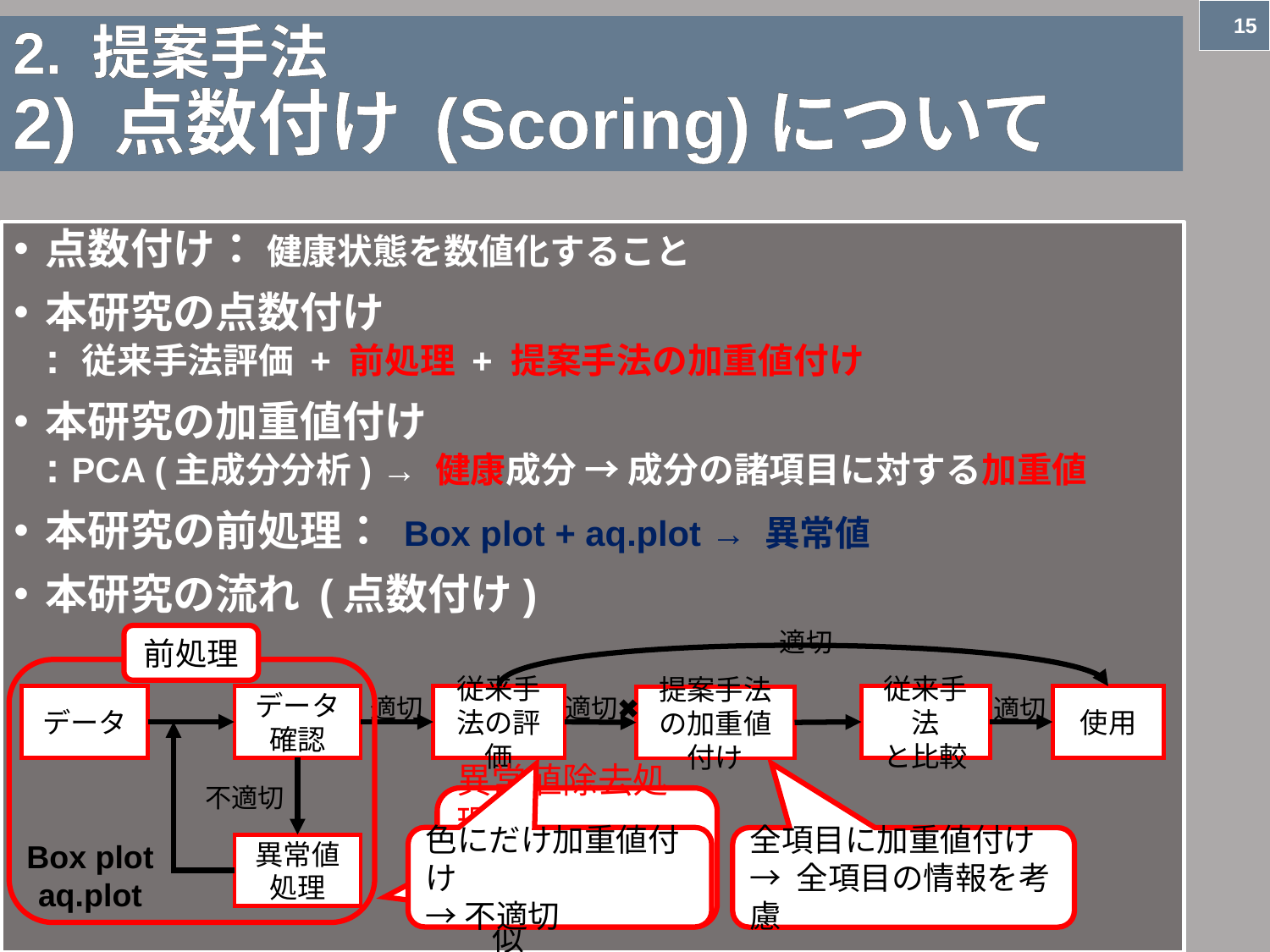

15
# 2. 提案手法 2) 点数付け (Scoring)について
点数付け： 健康状態を数値化すること
本研究の点数付け
: 従来手法評価 + 前処理 + 提案手法の加重値付け
本研究の加重値付け
: PCA (主成分分析) → 健康成分 → 成分の諸項目に対する加重値
本研究の前処理： Box plot + aq.plot → 異常値
本研究の流れ (点数付け)

適切
前処理

適切✖
適切
適切
データ
データ
確認
従来手法の評価
従来手法
と比較
使用
提案手法の加重値付け
不適切
異常値除去処理
評価に悪影響
正規分布に近似
色にだけ加重値付け
→不適切
全項目に加重値付け
→ 全項目の情報を考慮
Box plot
aq.plot
異常値
処理